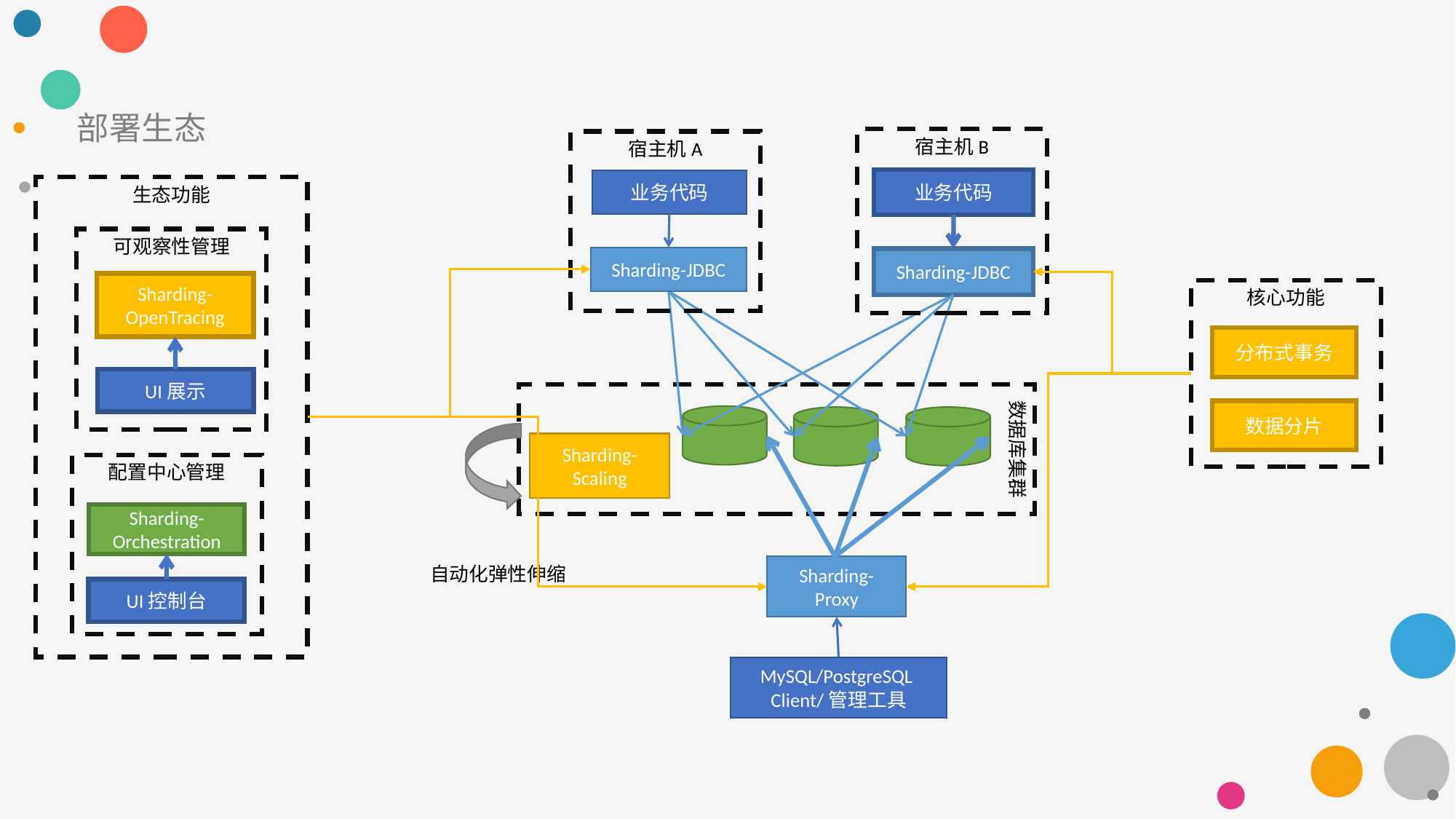

部署生态
宿主机B
业务代码
Sharding-JDBC
宿主机A
业务代码
Sharding-JDBC
生态功能
可观察性管理
Sharding-OpenTracing
UI展示
核心功能
分布式事务
数据分片
数据库集群

Sharding-Scaling
配置中心管理
Sharding-
Orchestration
UI控制台
Sharding-
Proxy
自动化弹性伸缩
MySQL/PostgreSQL
Client/管理工具